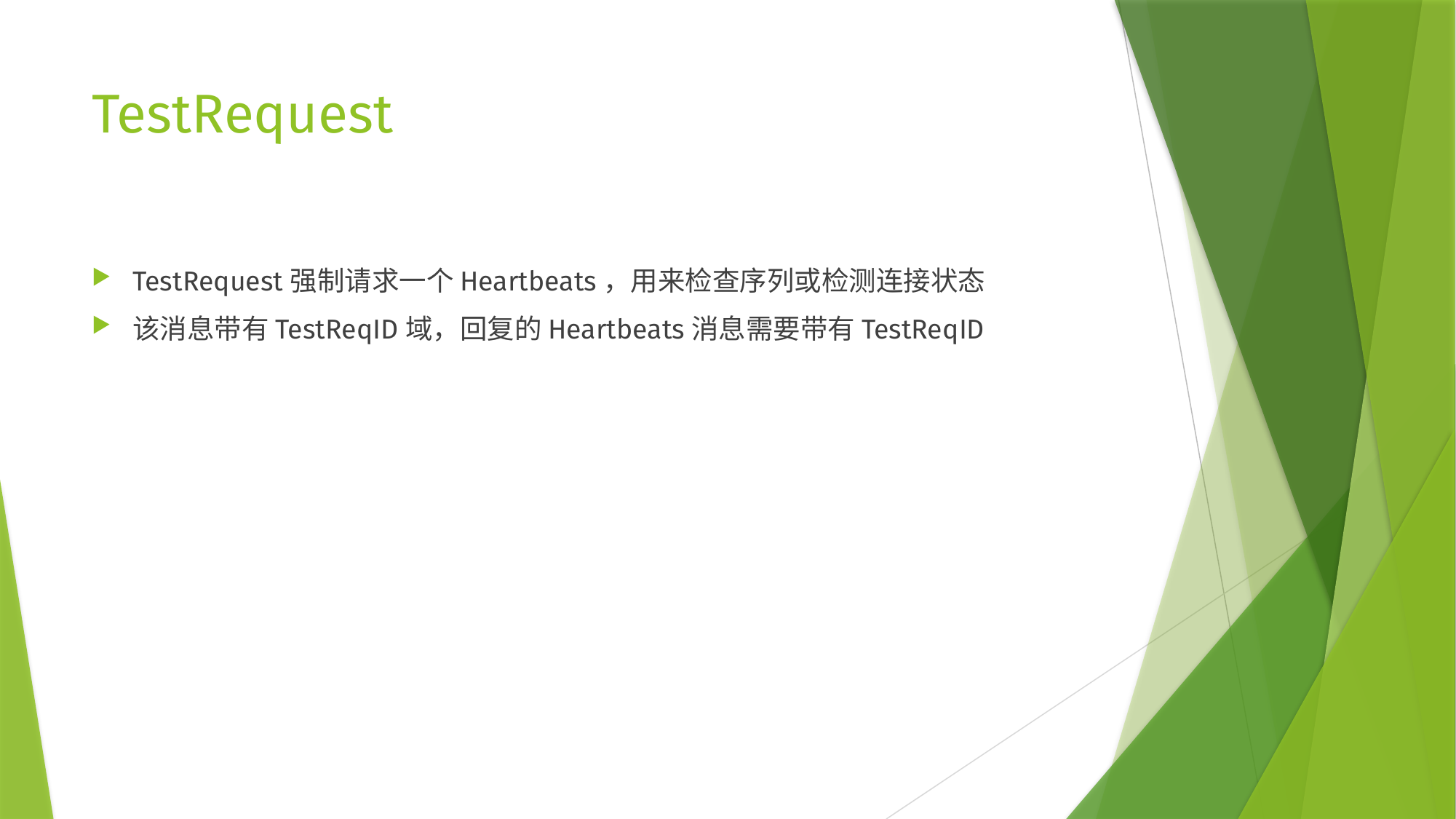

# TestRequest
TestRequest强制请求一个Heartbeats，用来检查序列或检测连接状态
该消息带有TestReqID域，回复的Heartbeats消息需要带有TestReqID